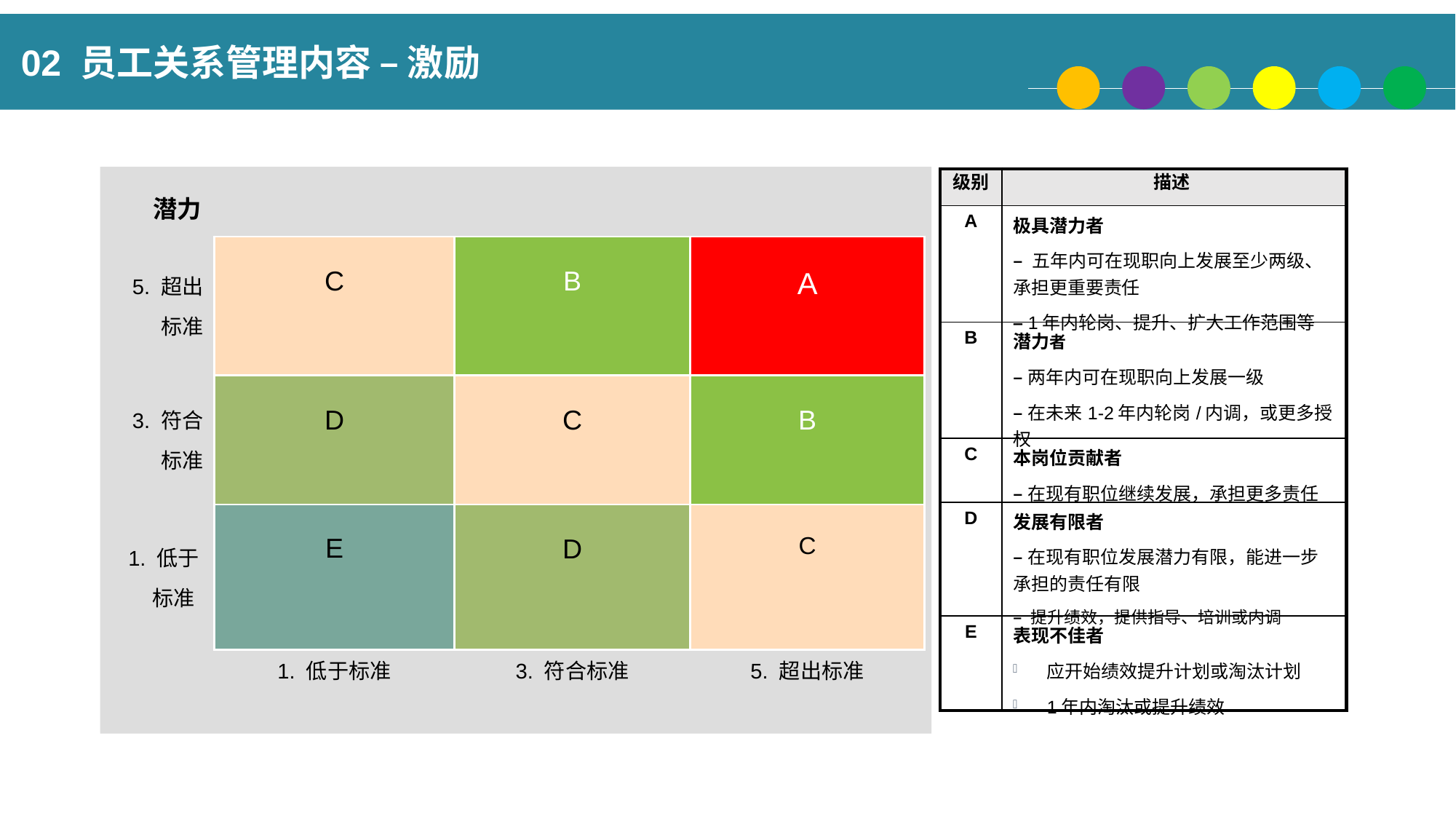

02 员工关系管理内容 – 激励

潜力
| 5. 超出 标准 | C | B | A |
| --- | --- | --- | --- |
| 3. 符合 标准 | D | C | B |
| 1. 低于 标准 | E | D | C |
|  | 1. 低于标准 | 3. 符合标准 | 5. 超出标准 |
| 级别 | 描述 |
| --- | --- |
| A | 极具潜力者 – 五年内可在现职向上发展至少两级、承担更重要责任 – 1年内轮岗、提升、扩大工作范围等 |
| B | 潜力者 –两年内可在现职向上发展一级 –在未来1-2年内轮岗/内调，或更多授权 |
| C | 本岗位贡献者 –在现有职位继续发展，承担更多责任 |
| D | 发展有限者 –在现有职位发展潜力有限，能进一步承担的责任有限 – 提升绩效，提供指导、培训或内调 |
| E | 表现不佳者 应开始绩效提升计划或淘汰计划 1年内淘汰或提升绩效 |
21